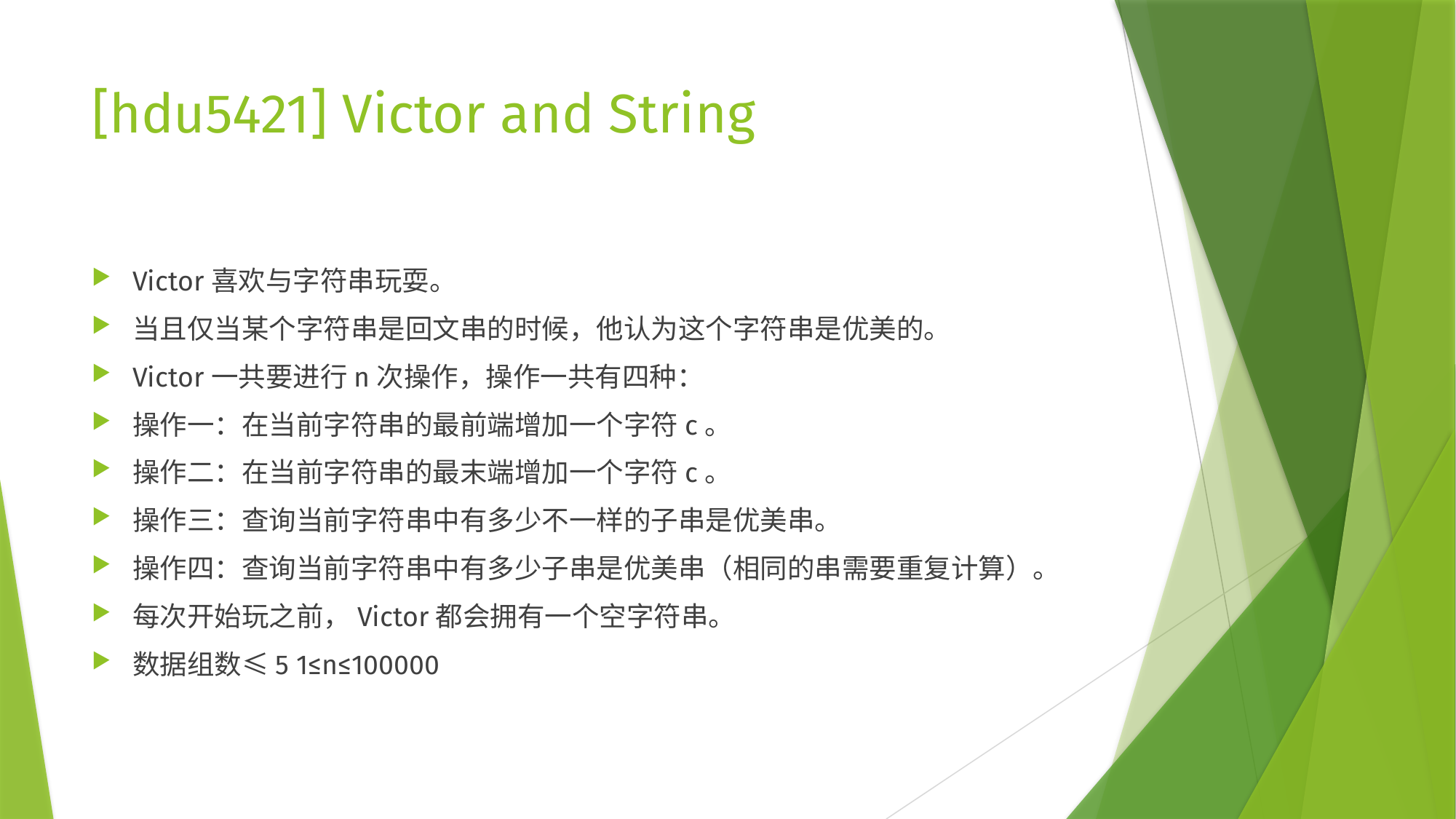

# [hdu5421] Victor and String
Victor喜欢与字符串玩耍。
当且仅当某个字符串是回文串的时候，他认为这个字符串是优美的。
Victor一共要进行n次操作，操作一共有四种：
操作一：在当前字符串的最前端增加一个字符c。
操作二：在当前字符串的最末端增加一个字符c。
操作三：查询当前字符串中有多少不一样的子串是优美串。
操作四：查询当前字符串中有多少子串是优美串（相同的串需要重复计算）。
每次开始玩之前，Victor都会拥有一个空字符串。
数据组数≤5 1≤n≤100000